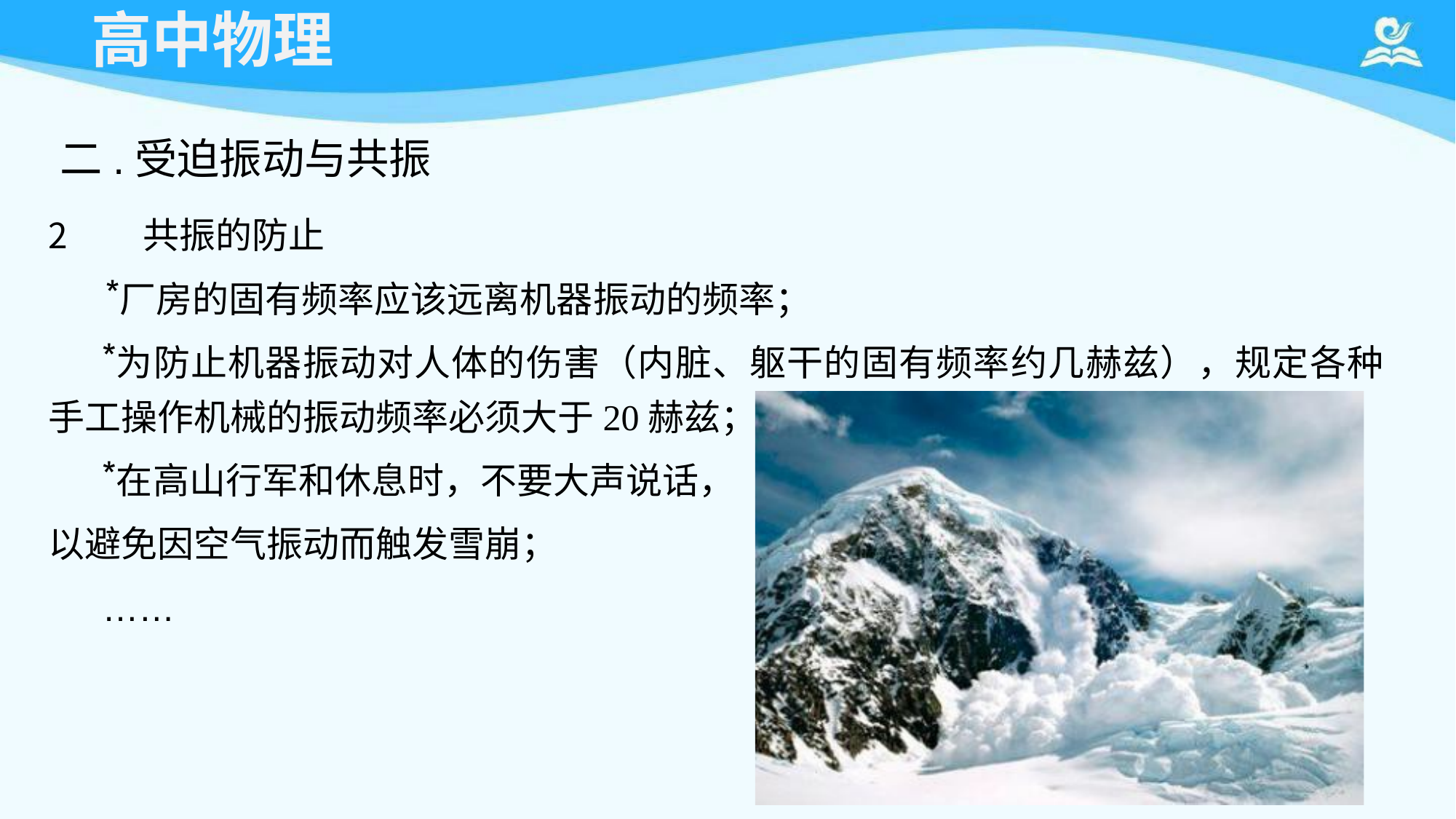

# 高中物理
二.受迫振动与共振
共振的防止
厂房的固有频率应该远离机器振动的频率；
为防止机器振动对人体的伤害（内脏、躯干的固有频率约几赫兹），规定各种 手工操作机械的振动频率必须大于20赫兹；
在高山行军和休息时，不要大声说话， 以避免因空气振动而触发雪崩；
……